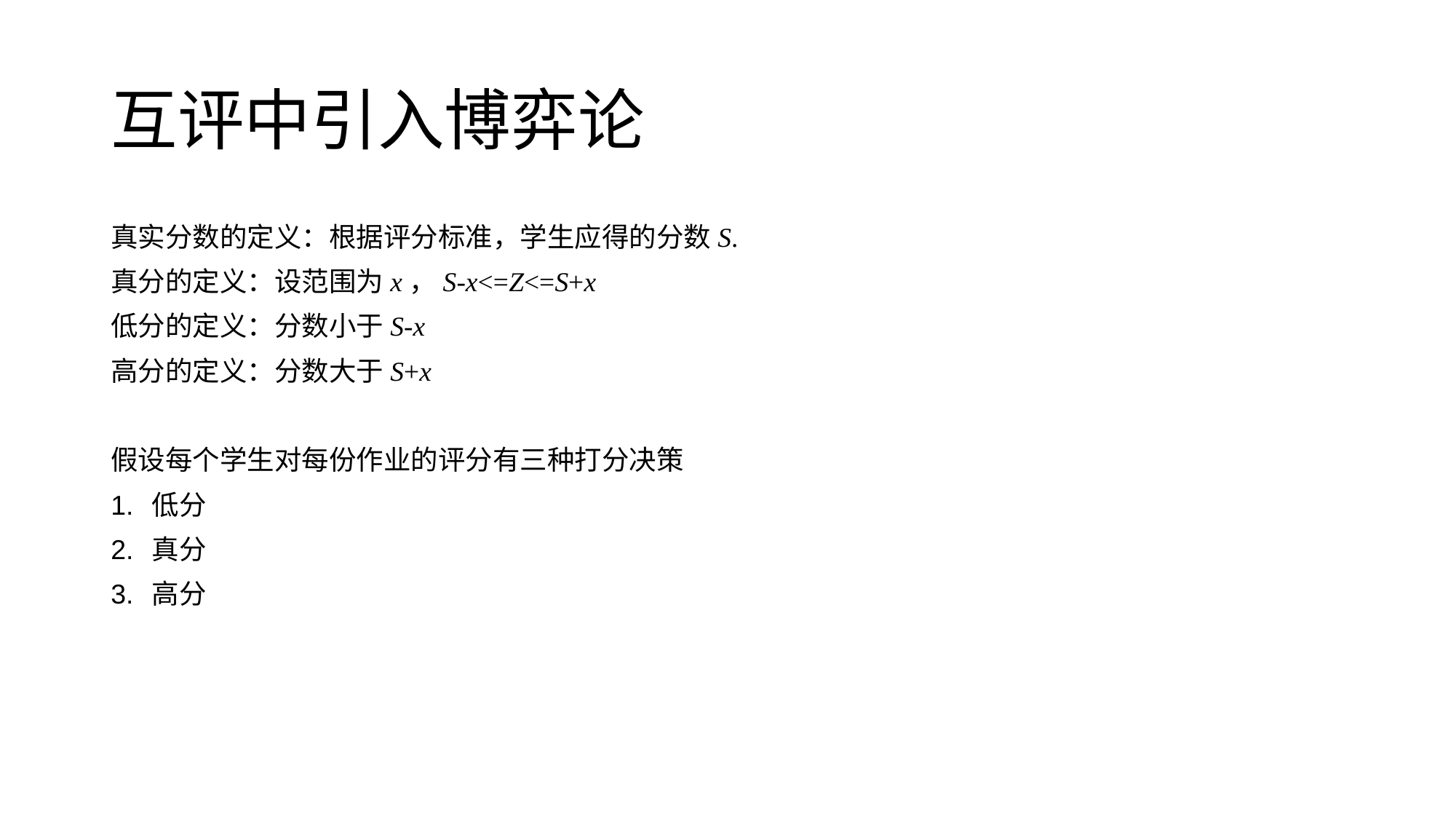

# 互评中引入博弈论
真实分数的定义：根据评分标准，学生应得的分数S.
真分的定义：设范围为x，S-x<=Z<=S+x
低分的定义：分数小于S-x
高分的定义：分数大于S+x

假设每个学生对每份作业的评分有三种打分决策
低分
真分
高分